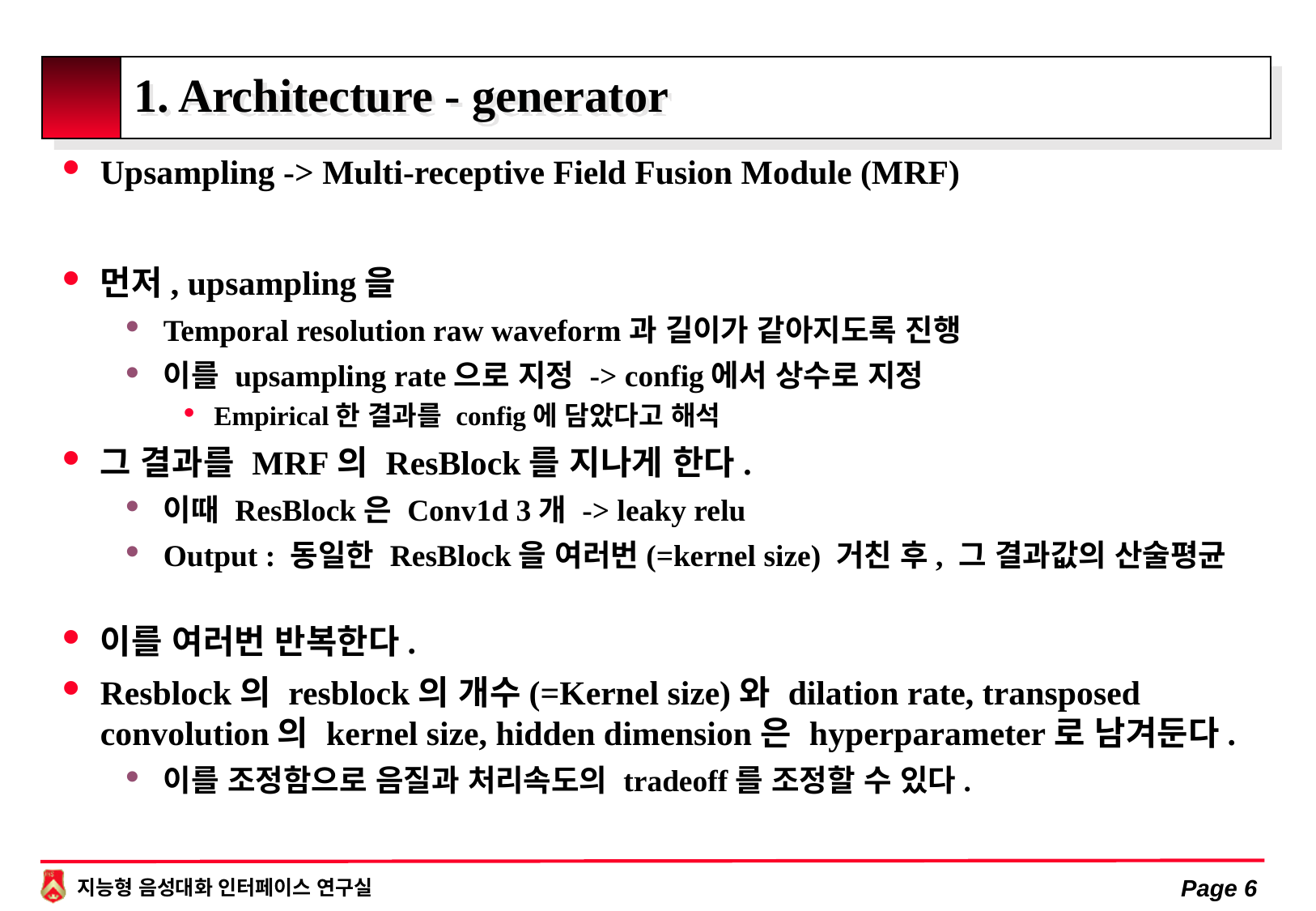

# 1. Architecture - generator
Upsampling -> Multi-receptive Field Fusion Module (MRF)

먼저, upsampling을
Temporal resolution raw waveform과 길이가 같아지도록 진행
이를 upsampling rate으로 지정 -> config에서 상수로 지정
Empirical한 결과를 config에 담았다고 해석
그 결과를 MRF의 ResBlock를 지나게 한다.
이때 ResBlock은 Conv1d 3개 -> leaky relu
Output : 동일한 ResBlock을 여러번(=kernel size) 거친 후, 그 결과값의 산술평균

이를 여러번 반복한다.
Resblock의 resblock의 개수(=Kernel size)와 dilation rate, transposed convolution의 kernel size, hidden dimension은 hyperparameter로 남겨둔다.
이를 조정함으로 음질과 처리속도의 tradeoff를 조정할 수 있다.

Page 6